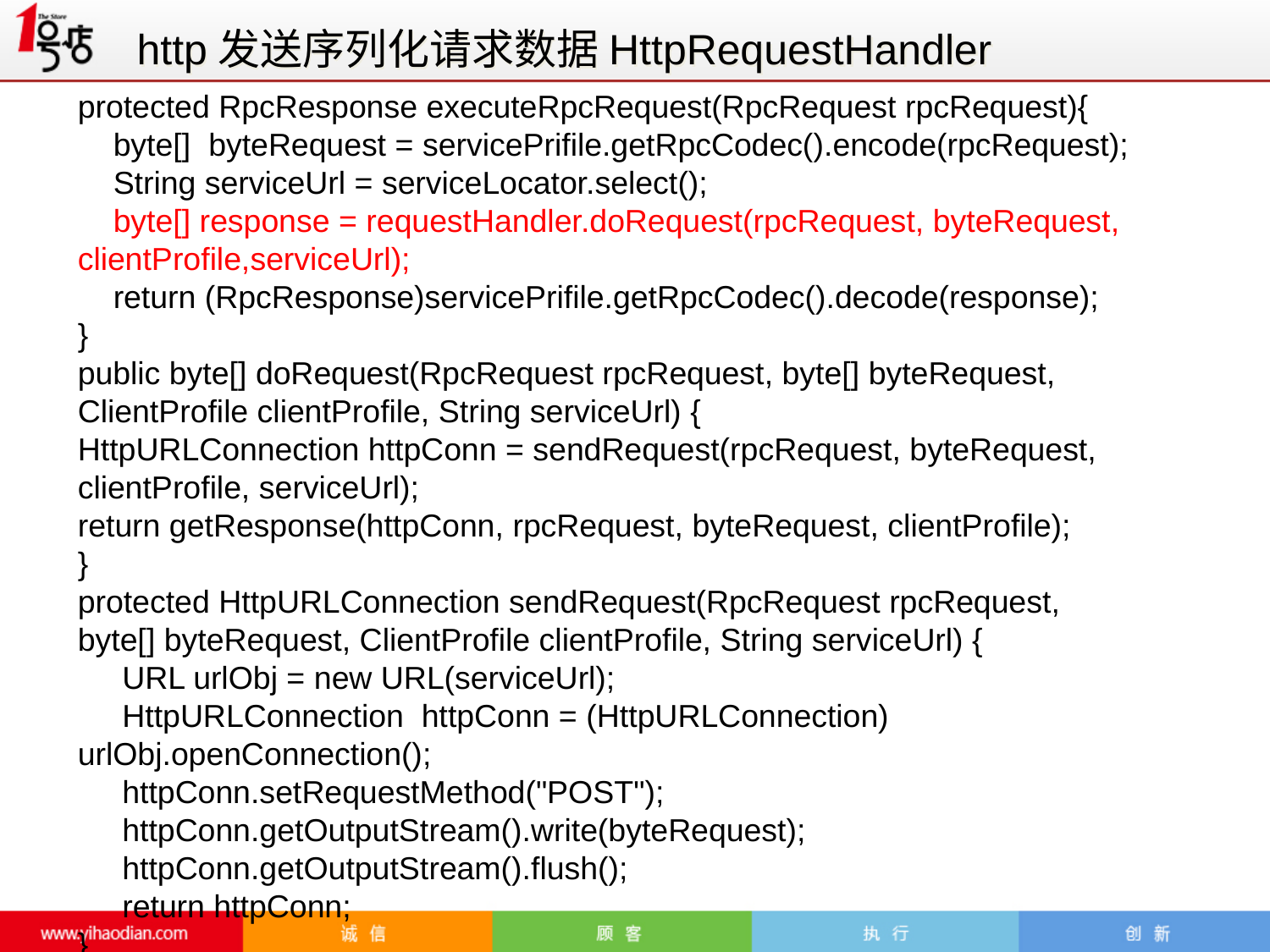

http发送序列化请求数据HttpRequestHandler
protected RpcResponse executeRpcRequest(RpcRequest rpcRequest){
    byte[]  byteRequest = servicePrifile.getRpcCodec().encode(rpcRequest);
    String serviceUrl = serviceLocator.select();
    byte[] response = requestHandler.doRequest(rpcRequest, byteRequest, clientProfile,serviceUrl);
    return (RpcResponse)servicePrifile.getRpcCodec().decode(response);
}
public byte[] doRequest(RpcRequest rpcRequest, byte[] byteRequest,
ClientProfile clientProfile, String serviceUrl) {
HttpURLConnection httpConn = sendRequest(rpcRequest, byteRequest,
clientProfile, serviceUrl);
return getResponse(httpConn, rpcRequest, byteRequest, clientProfile);
}
protected HttpURLConnection sendRequest(RpcRequest rpcRequest,
byte[] byteRequest, ClientProfile clientProfile, String serviceUrl) {
     URL urlObj = new URL(serviceUrl);
     HttpURLConnection  httpConn = (HttpURLConnection) urlObj.openConnection();
     httpConn.setRequestMethod("POST");
     httpConn.getOutputStream().write(byteRequest);
     httpConn.getOutputStream().flush();
     return httpConn;
}